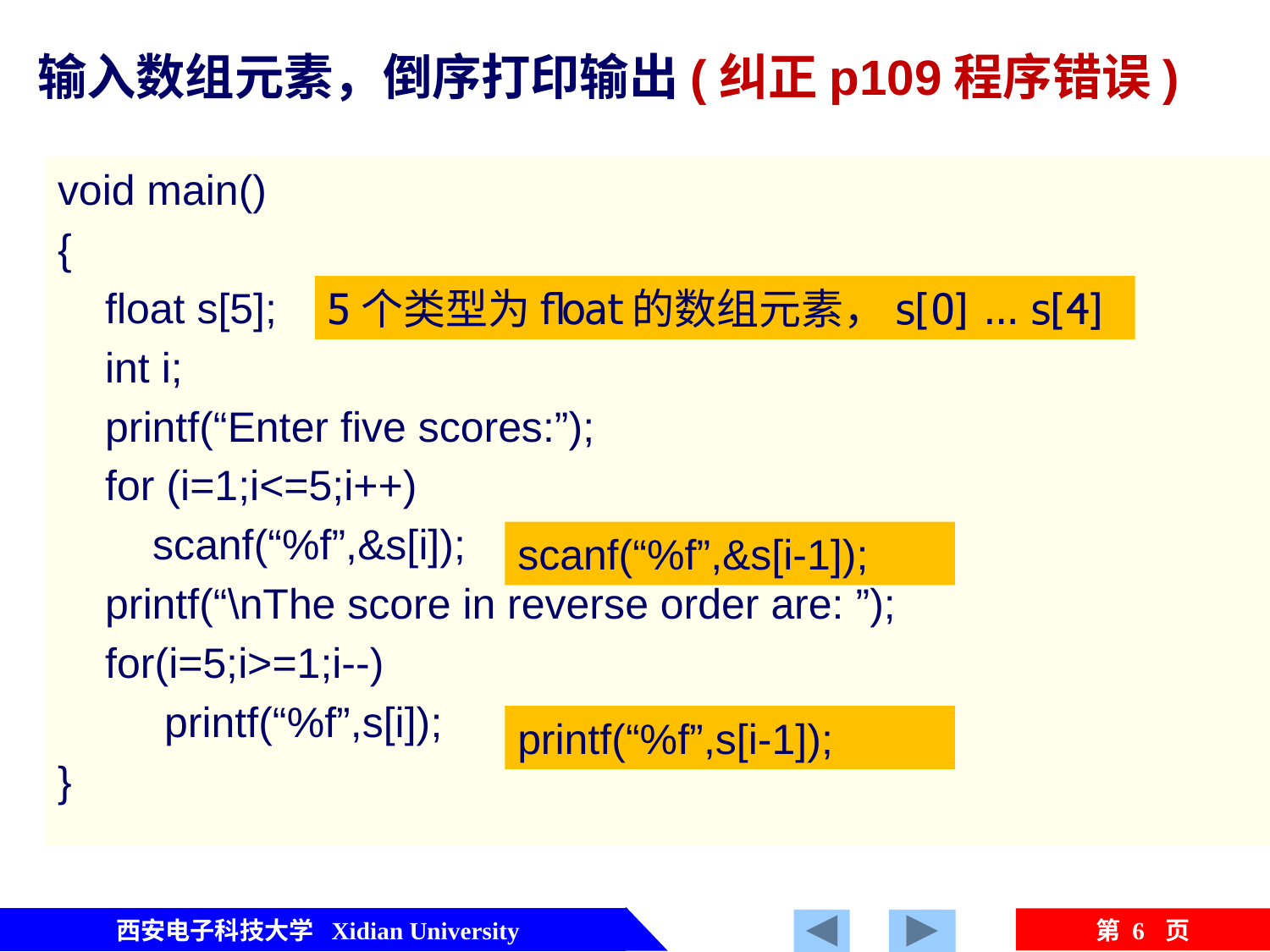

# 输入数组元素，倒序打印输出(纠正p109程序错误)
void main()
{
    float s[5];
    int i;
    printf(“Enter five scores:”);
    for (i=1;i<=5;i++)
        scanf(“%f”,&s[i]);
    printf(“\nThe score in reverse order are: ”);
    for(i=5;i>=1;i--)
         printf(“%f”,s[i]);
}
5个类型为float的数组元素，s[0] … s[4]
scanf(“%f”,&s[i-1]);
printf(“%f”,s[i-1]);